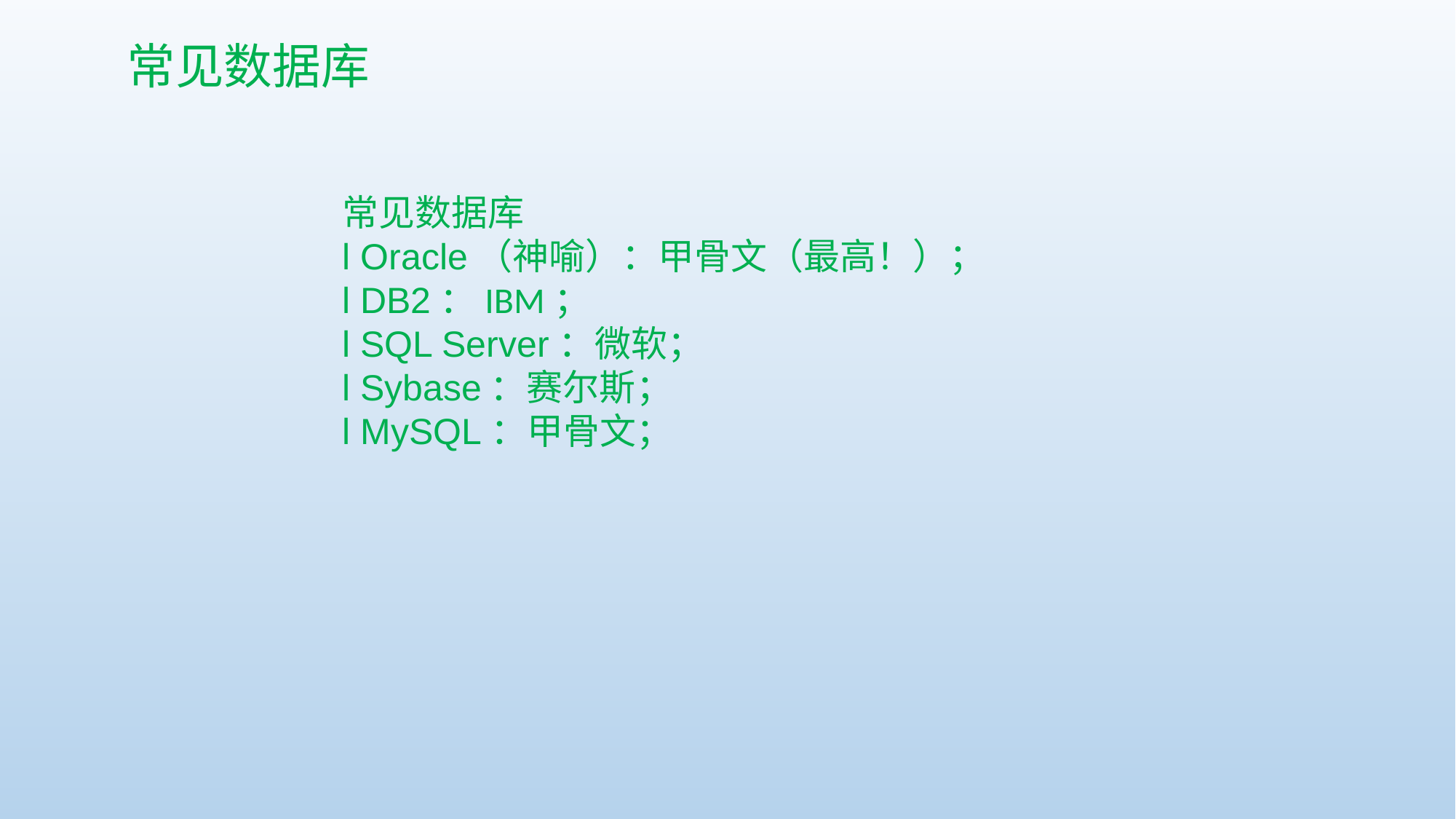

常见数据库

常见数据库
l Oracle（神喻）：甲骨文（最高！）；
l DB2：IBM；
l SQL Server：微软；
l Sybase：赛尔斯；
l MySQL：甲骨文；